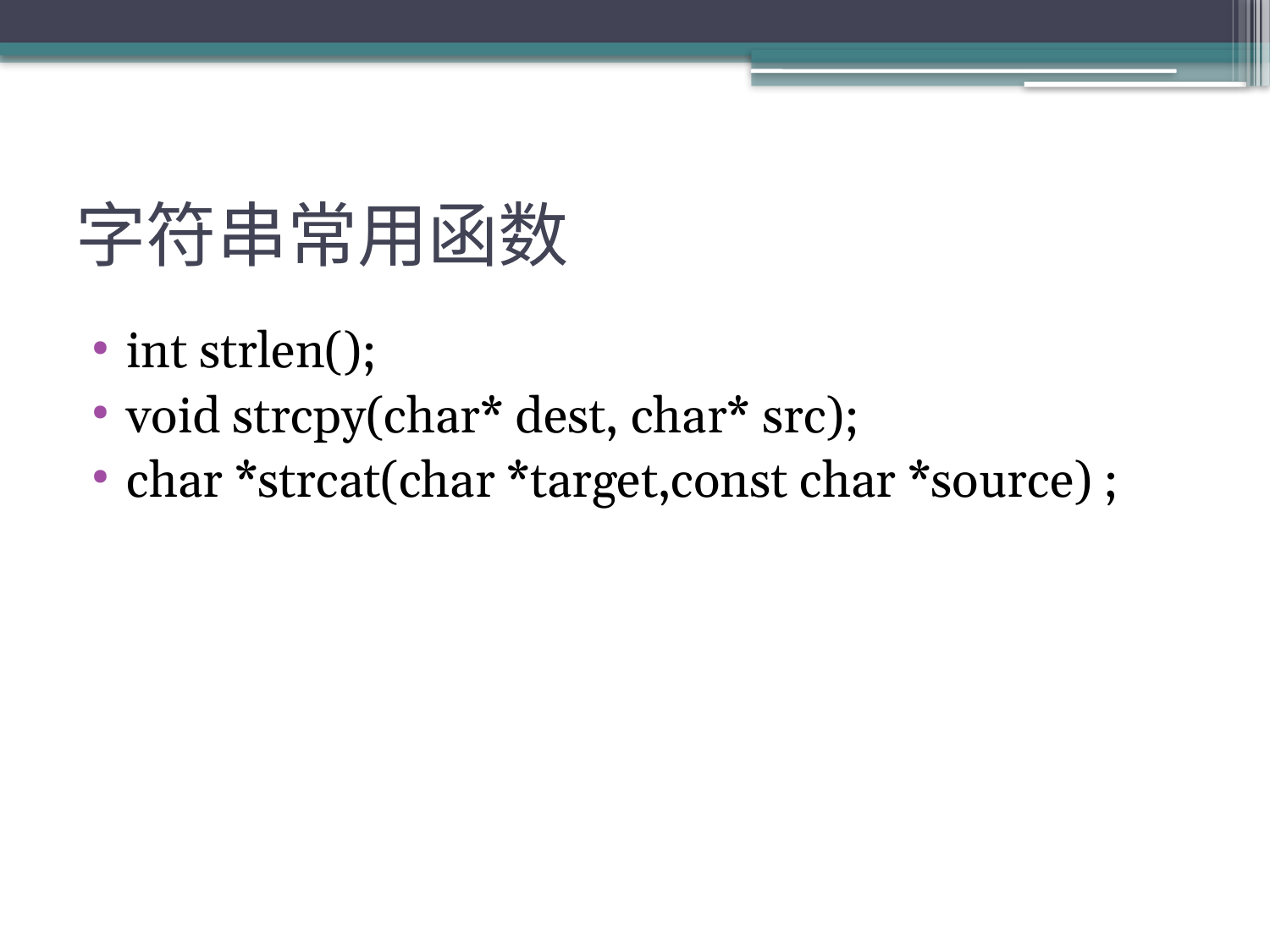

# 字符串常用函数
int strlen();
void strcpy(char* dest, char* src);
char *strcat(char *target,const char *source) ;